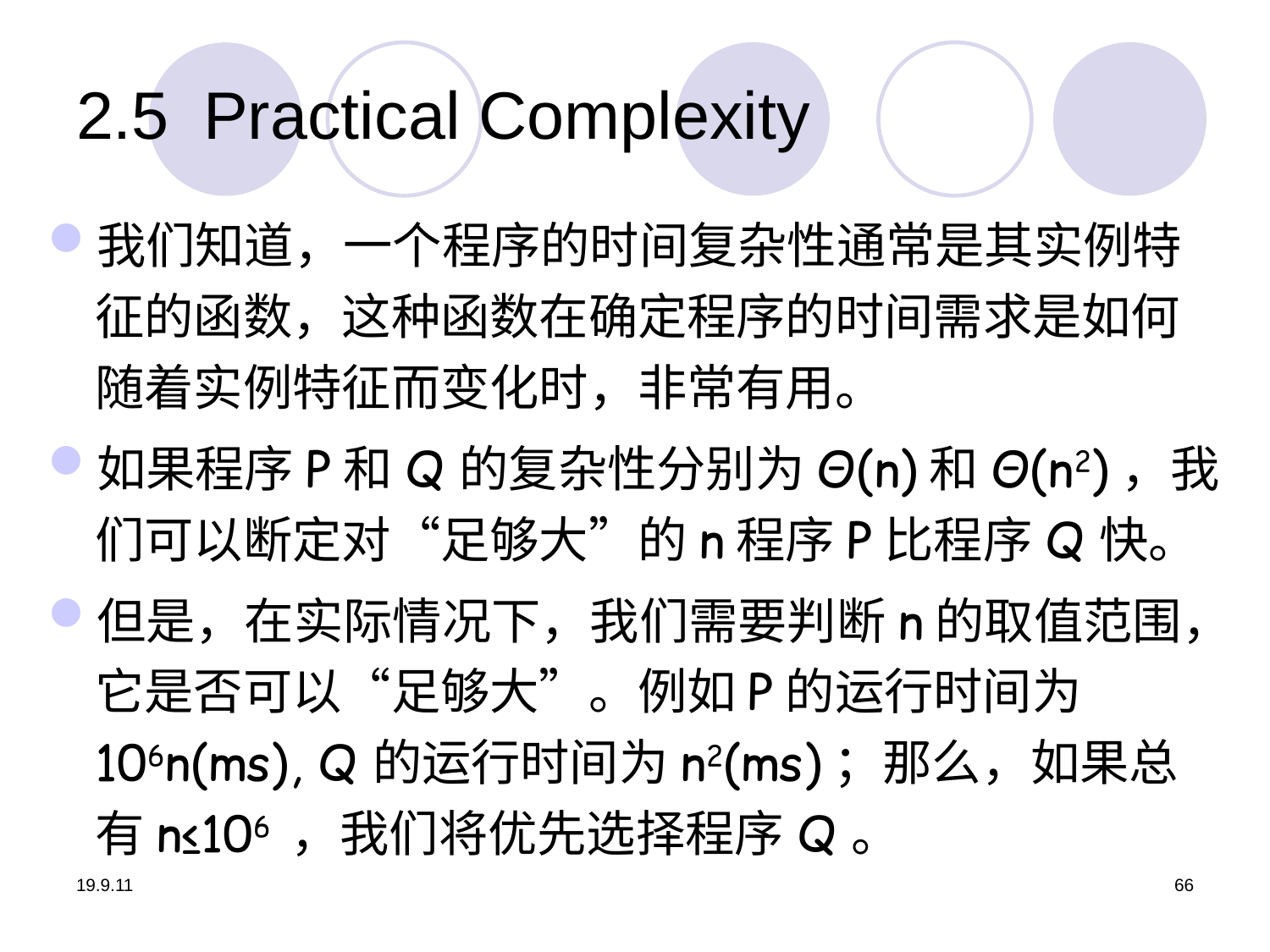

# 2.5	Practical Complexity
我们知道，一个程序的时间复杂性通常是其实例特征的函数，这种函数在确定程序的时间需求是如何随着实例特征而变化时，非常有用。
如果程序P和Q的复杂性分别为Θ(n)和Θ(n2)，我们可以断定对“足够大”的n程序P比程序Q快。
但是，在实际情况下，我们需要判断n的取值范围，它是否可以“足够大”。例如P的运行时间为106n(ms), Q的运行时间为n2(ms)；那么，如果总有n≤106 ，我们将优先选择程序Q。
19.9.11
66